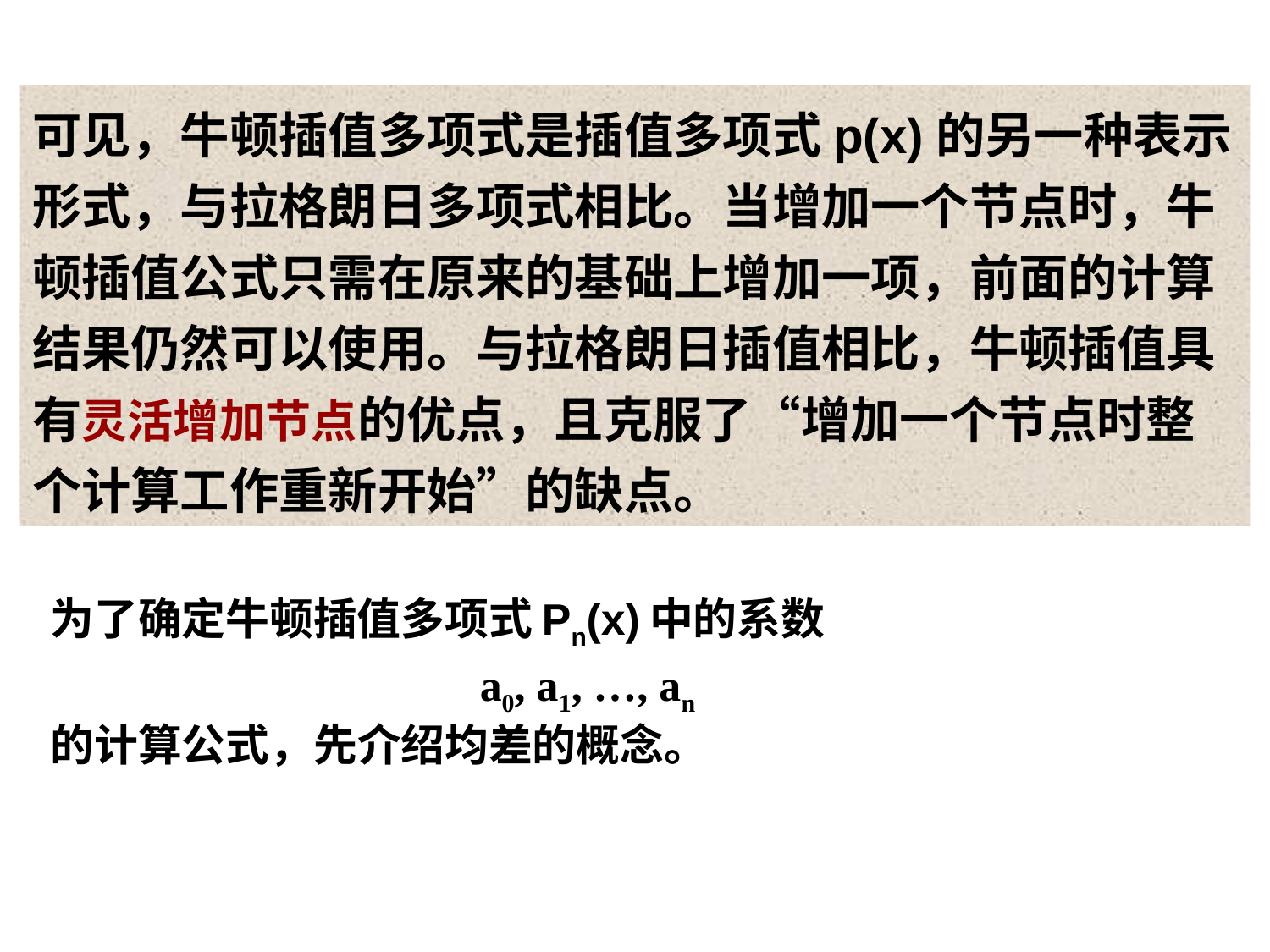

可见，牛顿插值多项式是插值多项式p(x)的另一种表示形式，与拉格朗日多项式相比。当增加一个节点时，牛顿插值公式只需在原来的基础上增加一项，前面的计算结果仍然可以使用。与拉格朗日插值相比，牛顿插值具有灵活增加节点的优点，且克服了“增加一个节点时整个计算工作重新开始”的缺点。
为了确定牛顿插值多项式Pn(x)中的系数
                                       a0, a1, …, an
的计算公式，先介绍均差的概念。